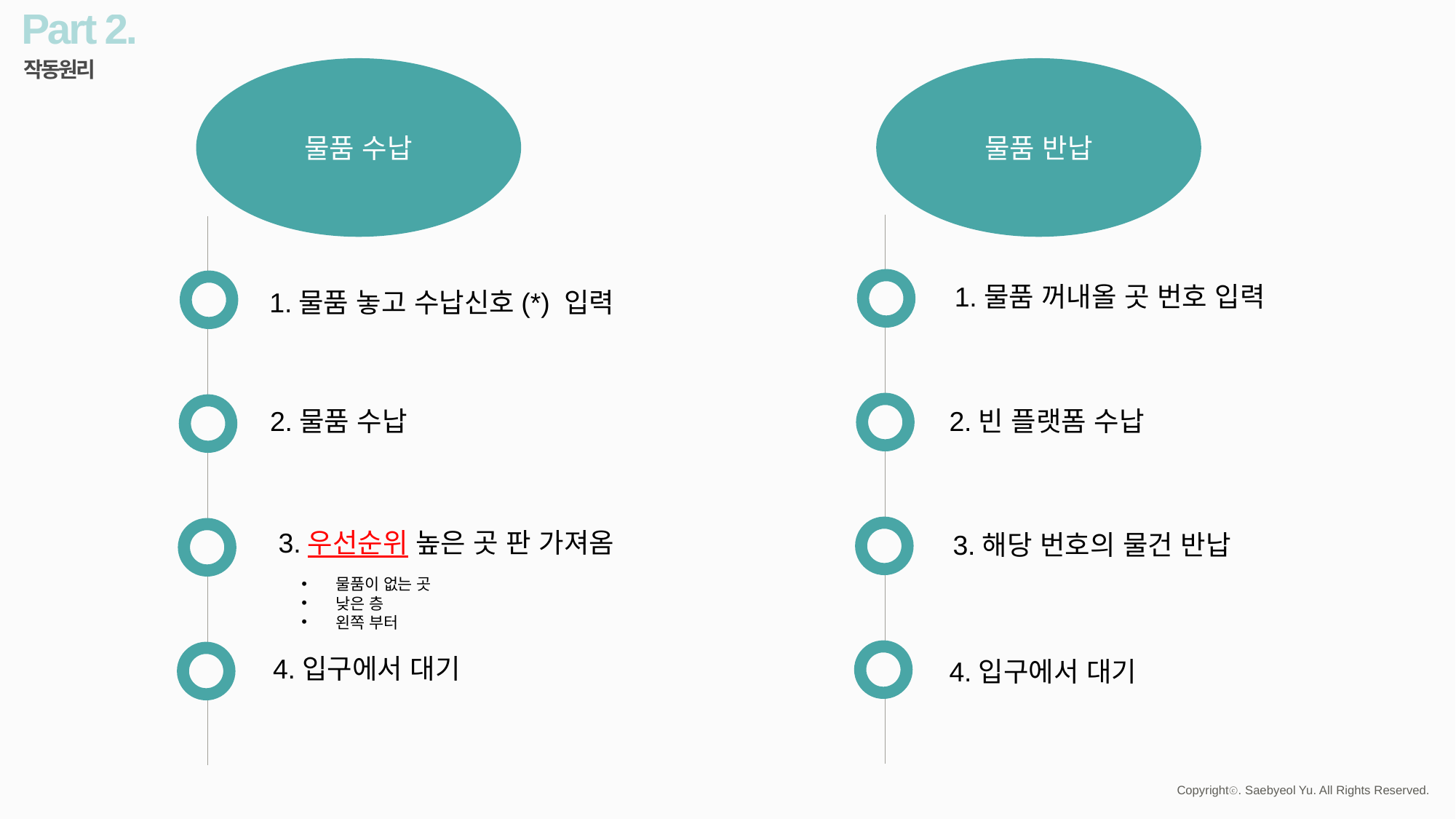

Part 2.
작동원리
물품 수납
물품 반납

1.물품 꺼내올 곳 번호 입력
1.물품 놓고 수납신호(*) 입력
2.물품 수납
2.빈 플랫폼 수납
3.우선순위 높은 곳 판 가져옴
3.해당 번호의 물건 반납
물품이 없는 곳
낮은 층
왼쪽 부터
4.입구에서 대기
4.입구에서 대기